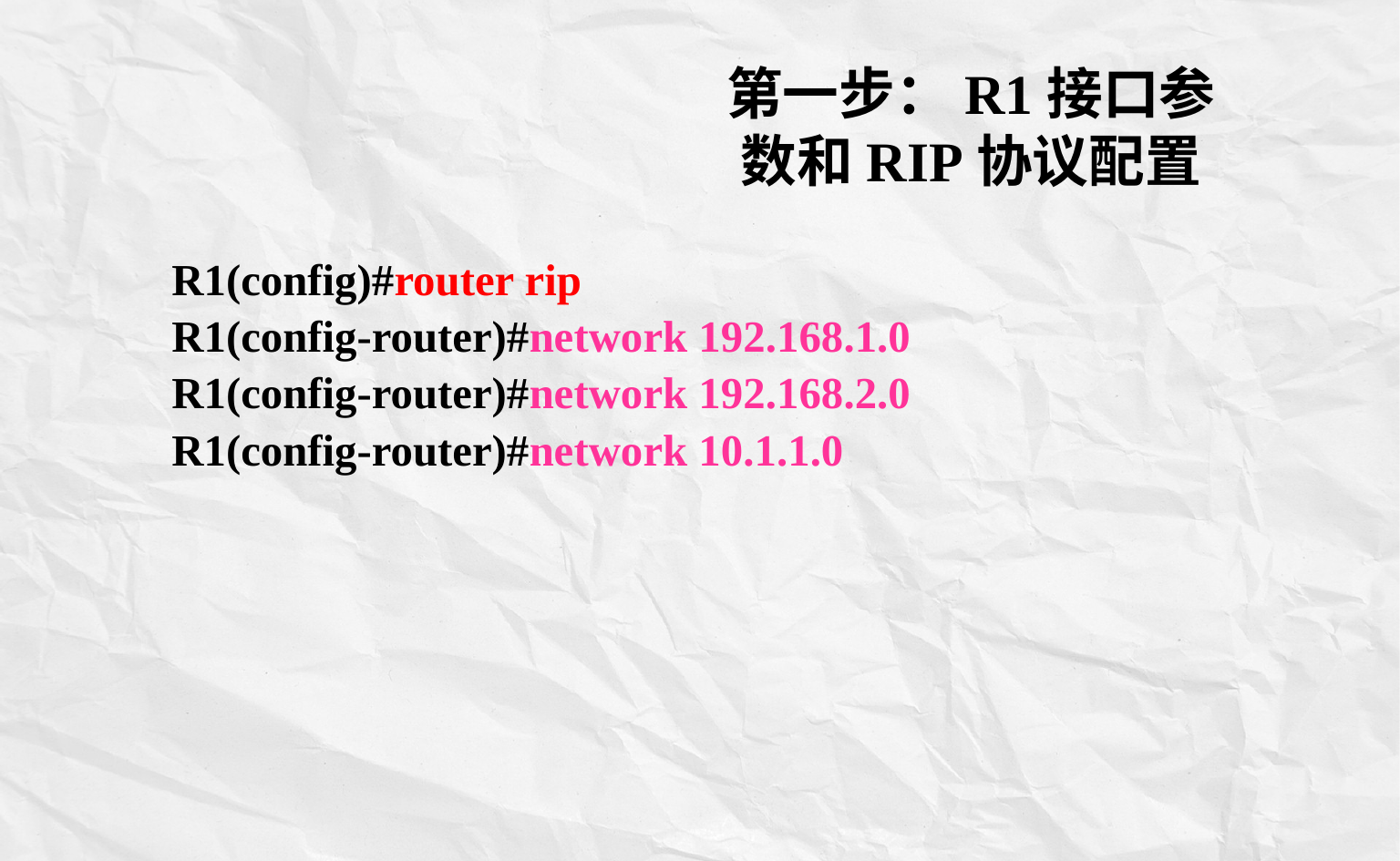

# 第一步：R1接口参数和RIP协议配置
R1(config)#router rip
R1(config-router)#network 192.168.1.0
R1(config-router)#network 192.168.2.0
R1(config-router)#network 10.1.1.0

56